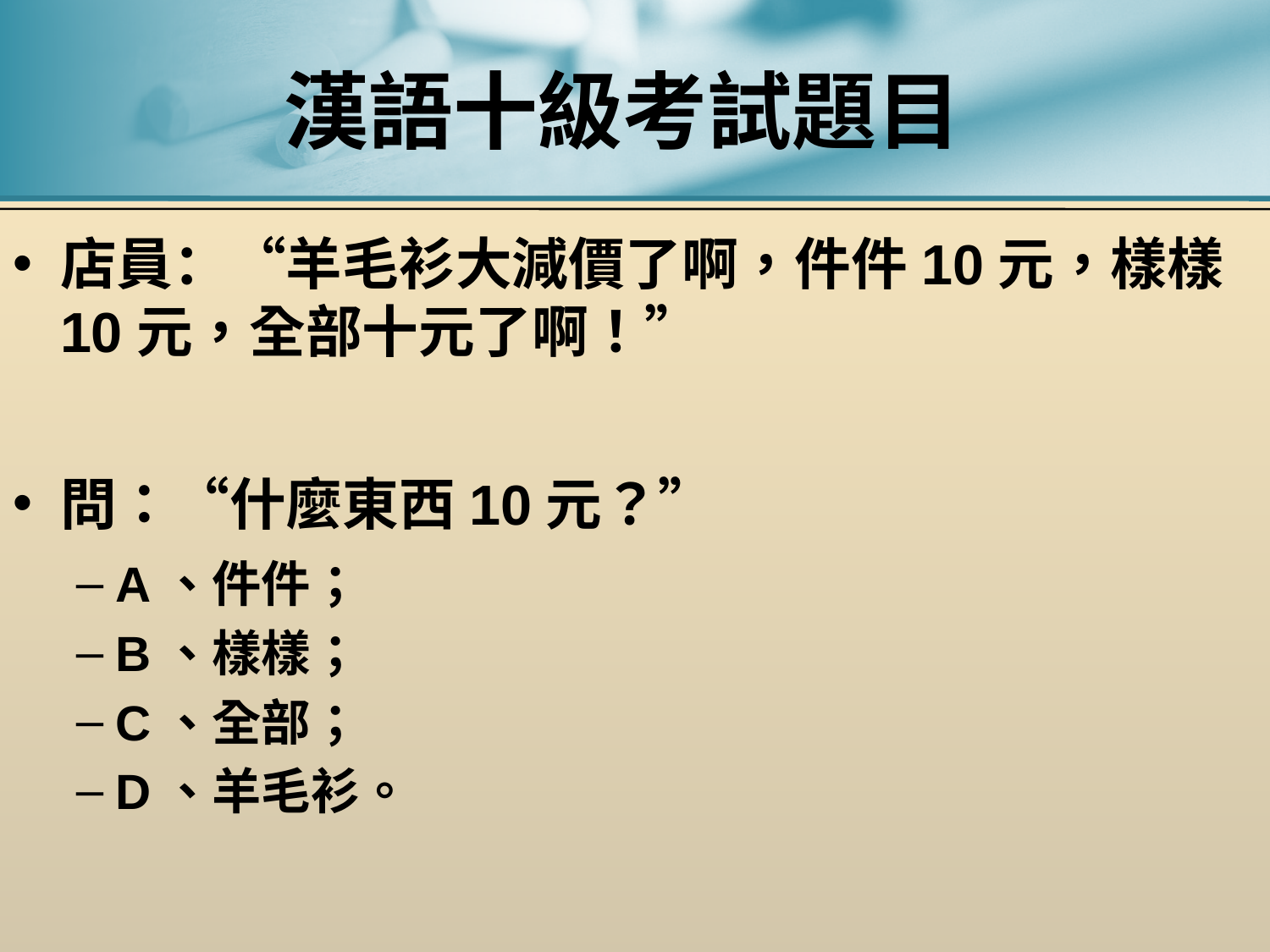

# 漢語十級考試題目
店員：“羊毛衫大減價了啊，件件10元，樣樣10元，全部十元了啊！”

問：“什麼東西10元？”
A、件件；
B、樣樣；
C、全部；
D、羊毛衫。